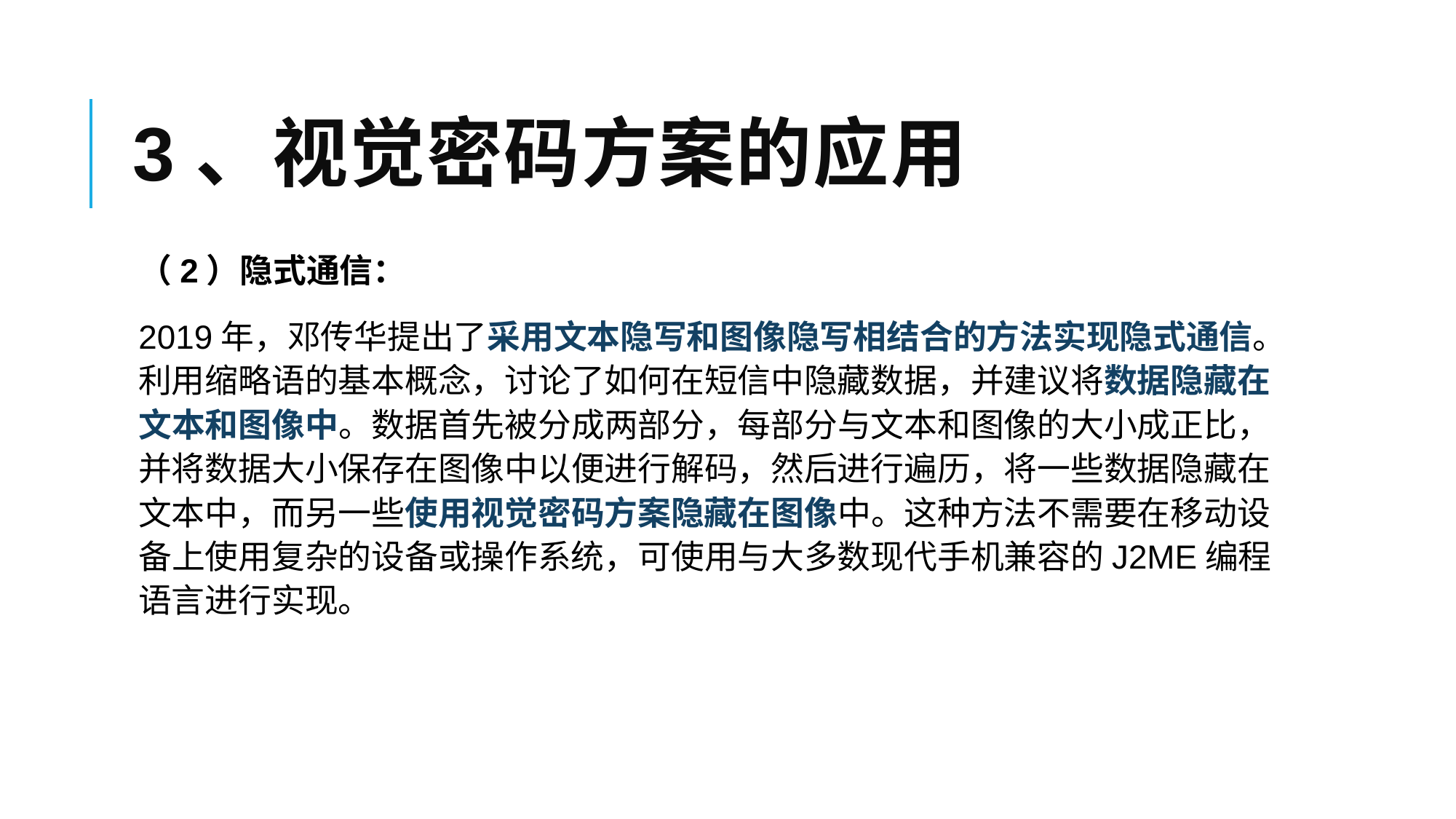

# 3、视觉密码方案的应用
（2）隐式通信：
2019年，邓传华提出了采用文本隐写和图像隐写相结合的方法实现隐式通信。利用缩略语的基本概念，讨论了如何在短信中隐藏数据，并建议将数据隐藏在文本和图像中。数据首先被分成两部分，每部分与文本和图像的大小成正比，并将数据大小保存在图像中以便进行解码，然后进行遍历，将一些数据隐藏在文本中，而另一些使用视觉密码方案隐藏在图像中。这种方法不需要在移动设备上使用复杂的设备或操作系统，可使用与大多数现代手机兼容的J2ME编程语言进行实现。